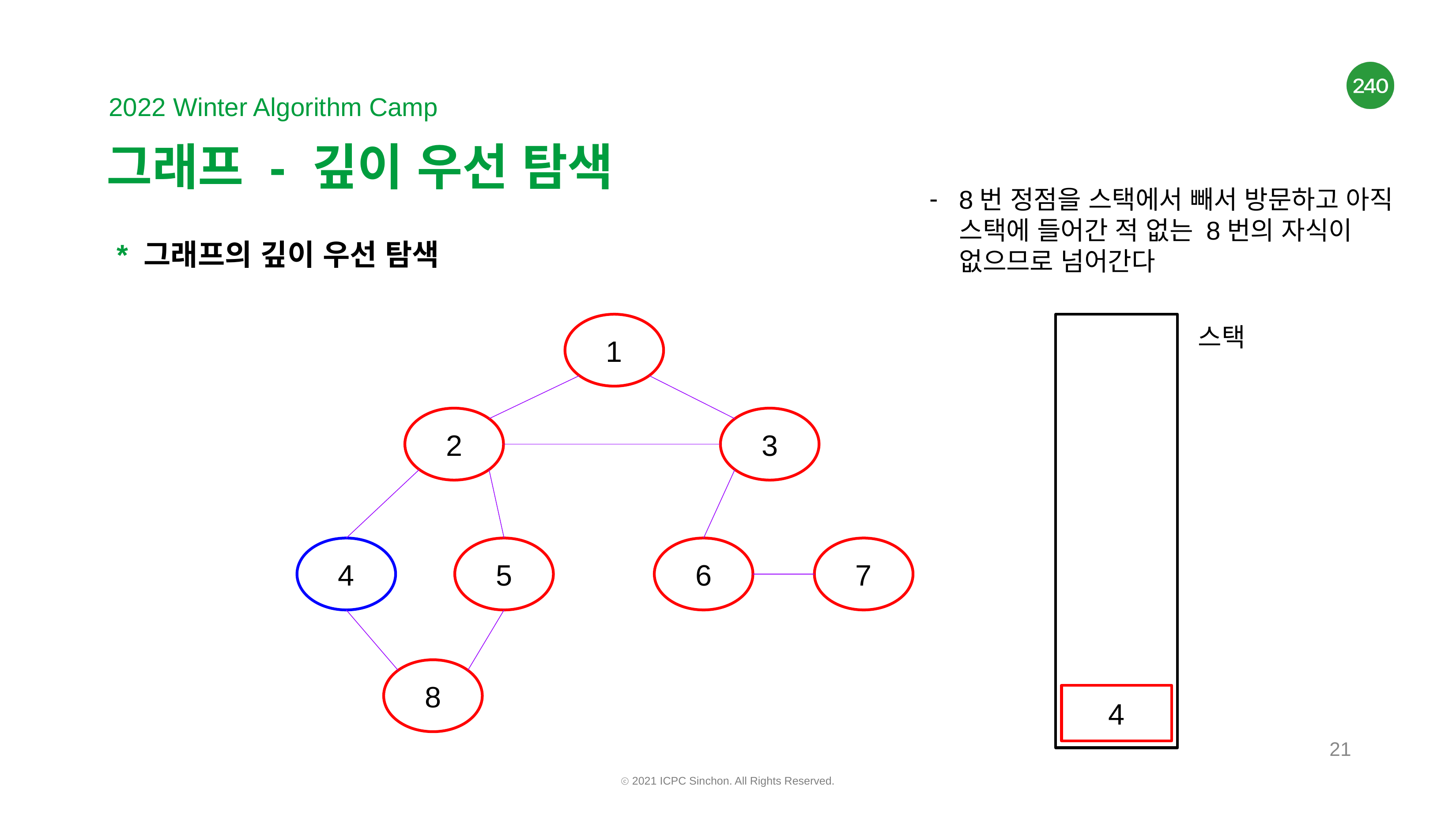

# 그래프 - 깊이 우선 탐색
8번 정점을 스택에서 빼서 방문하고 아직 스택에 들어간 적 없는 8번의 자식이 없으므로 넘어간다
* 그래프의 깊이 우선 탐색
1

스택
2
3
4
5
6
7
8
4
21
ⓒ 2021 ICPC Sinchon. All Rights Reserved.